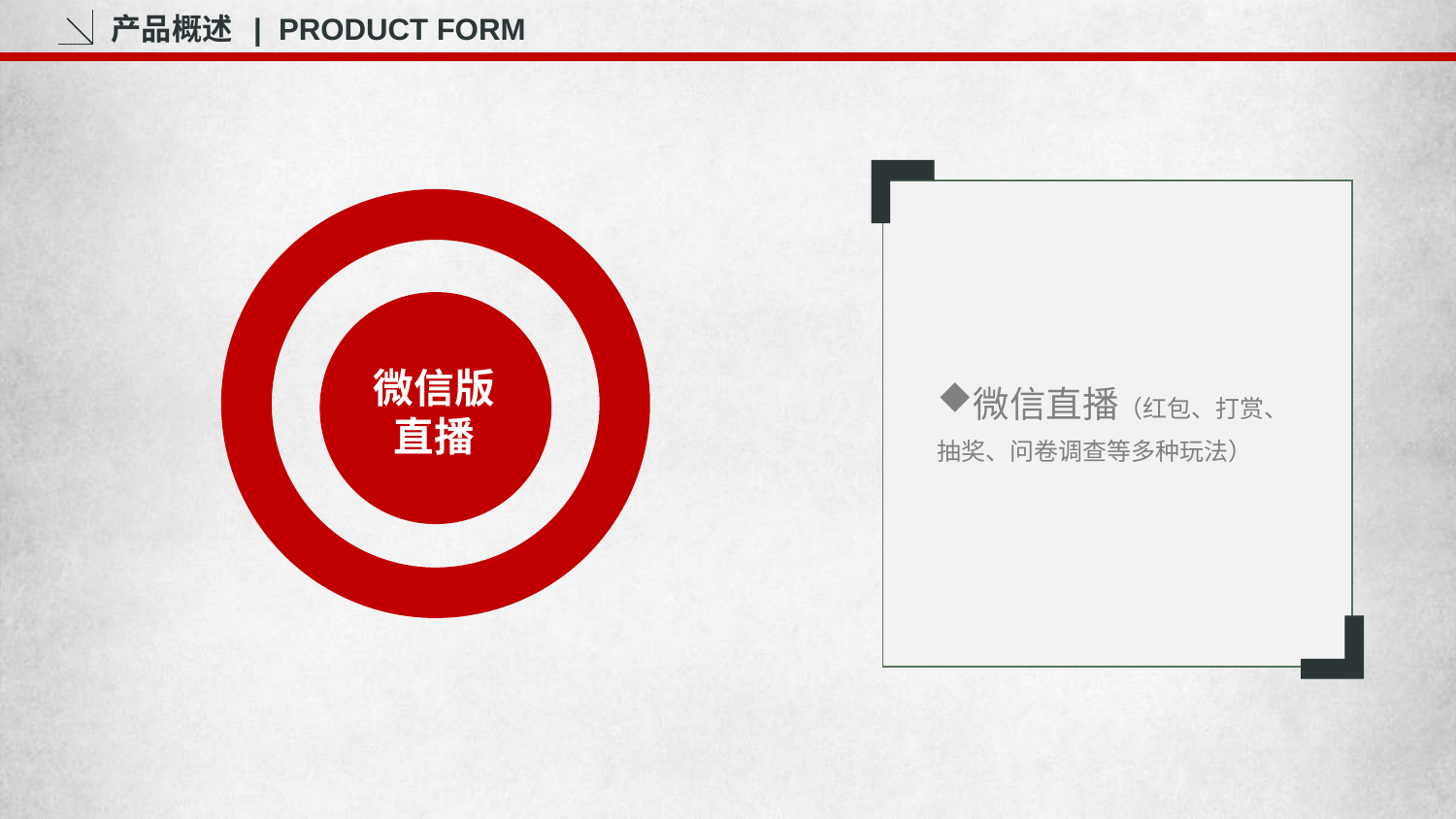

产品概述  |  PRODUCT FORM

微信版
直播
微信直播（红包、打赏、抽奖、问卷调查等多种玩法）